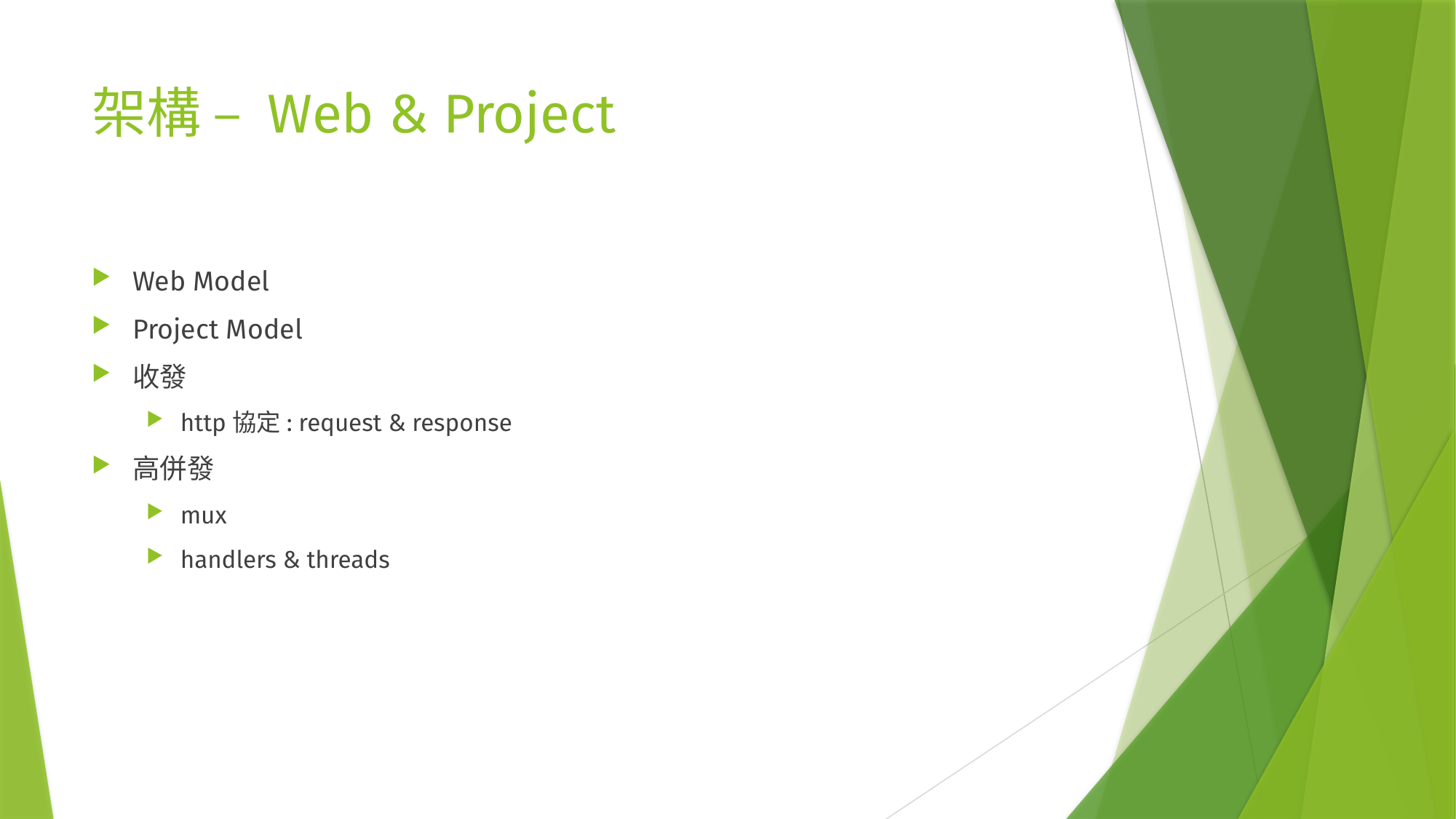

# 架構 – Web & Project
Web Model
Project Model
收發
http協定: request & response
高併發
mux
handlers & threads